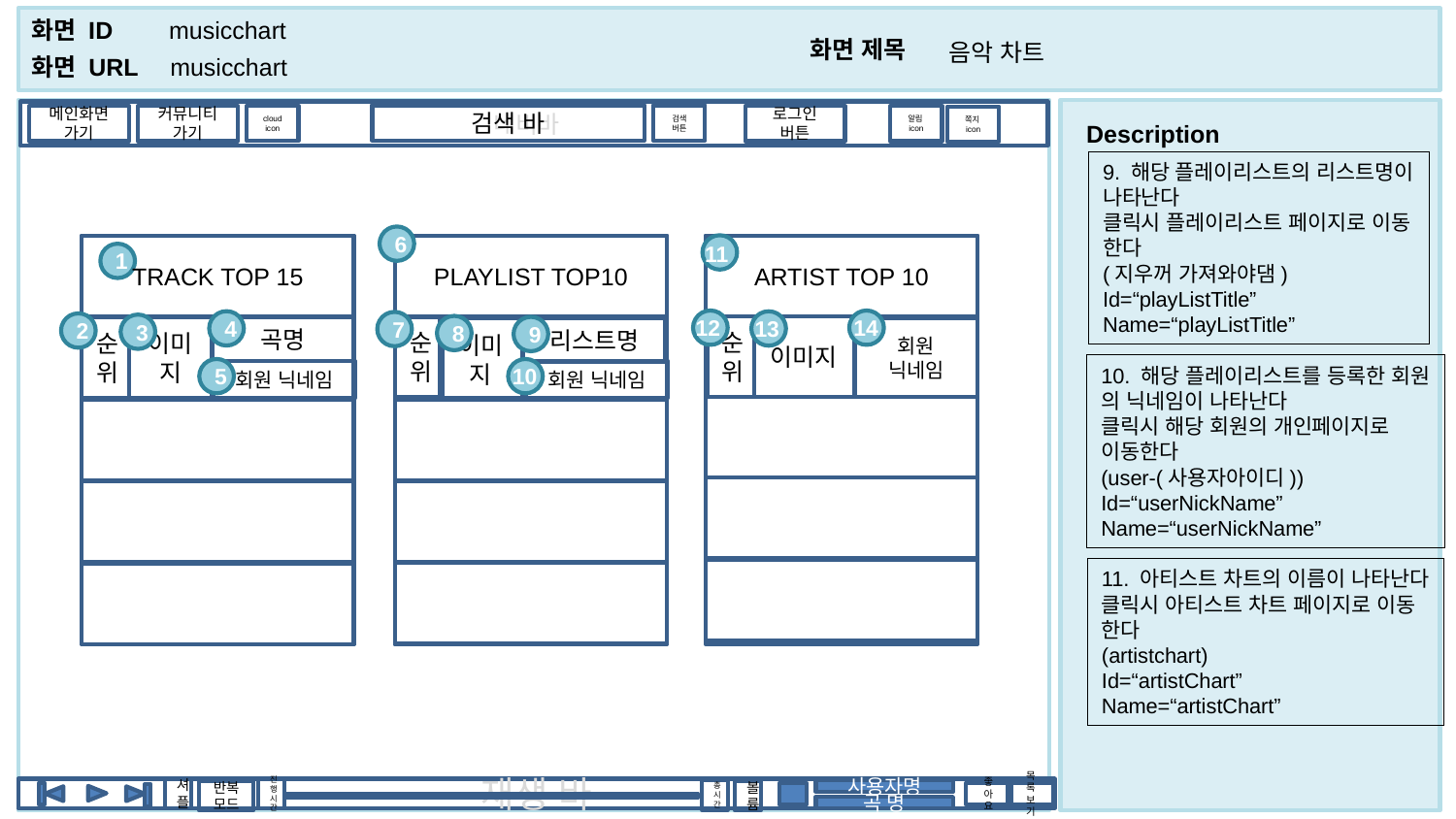

musicchart
음악 차트
musicchart
      네비바
검색 바
검색
버튼
cloud
icon
메인화면
가기
커뮤니티가기
로그인
버튼
알림icon
쪽지icon
9. 해당 플레이리스트의 리스트명이
나타난다
클릭시 플레이리스트 페이지로 이동
한다
(지우꺼 가져와야댐)
Id=“playListTitle”
Name=“playListTitle”
6
11

TRACK TOP 15
PLAYLIST TOP10
ARTIST TOP 10

1
12
14
13

4

7
2
3
8
이미지
순위

순위
9
순위
이미지
곡명

회원 닉네임
리스트명
이미지
10
10. 해당 플레이리스트를 등록한 회원
의 닉네임이 나타난다
클릭시 해당 회원의 개인페이지로
이동한다
(user-(사용자아이디))
Id=“userNickName”
Name=“userNickName”
5

회원 닉네임
회원 닉네임

11. 아티스트 차트의 이름이 나타난다
클릭시 아티스트 차트 페이지로 이동
한다
(artistchart)
Id=“artistChart”
Name=“artistChart”

셔플
진행시간
재생 바
총시간
사용자명
볼륨
반복 모드

좋아요
목록
보기

곡 명